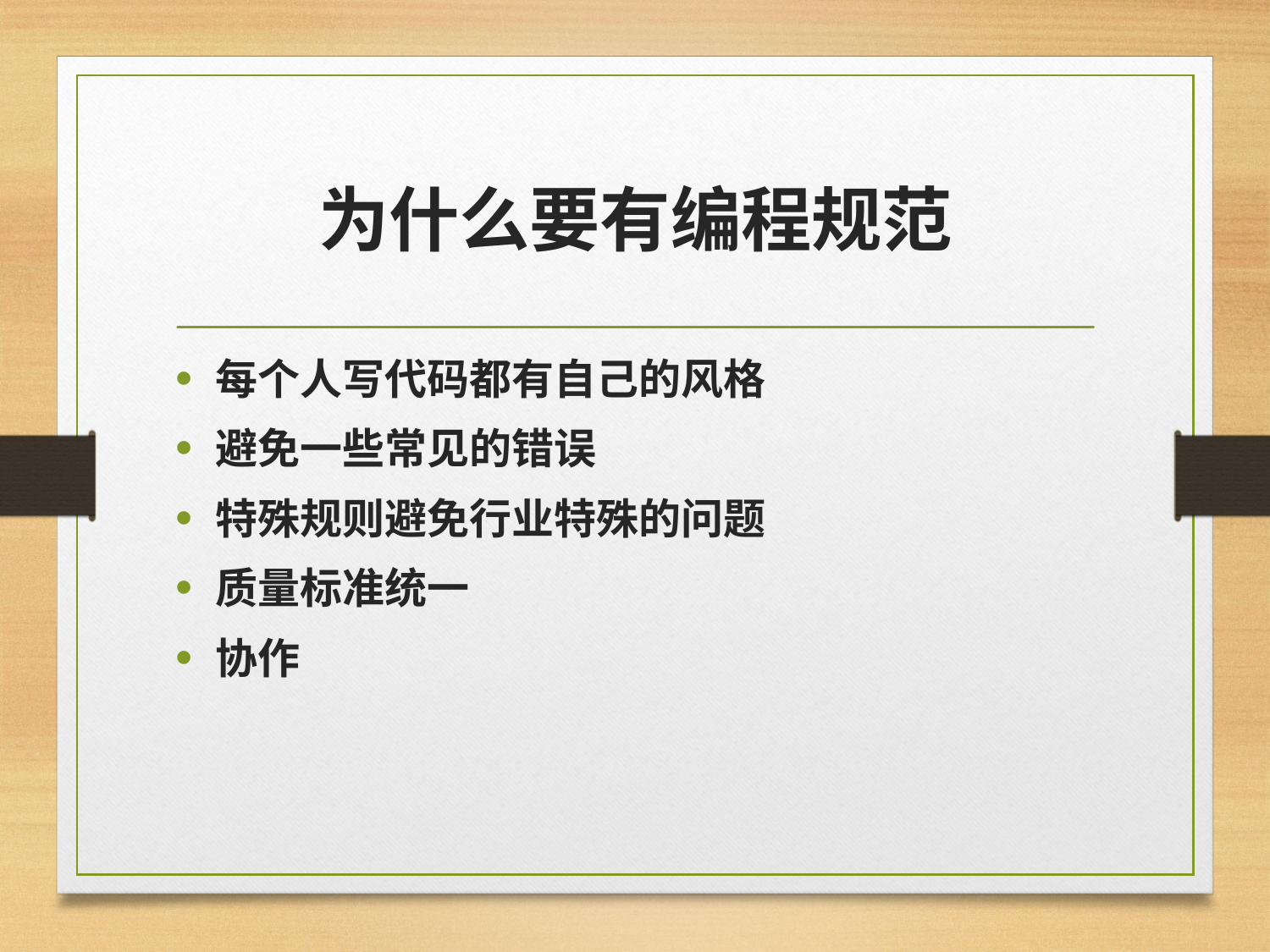

# 为什么要有编程规范
每个人写代码都有自己的风格
避免一些常见的错误
特殊规则避免行业特殊的问题
质量标准统一
协作